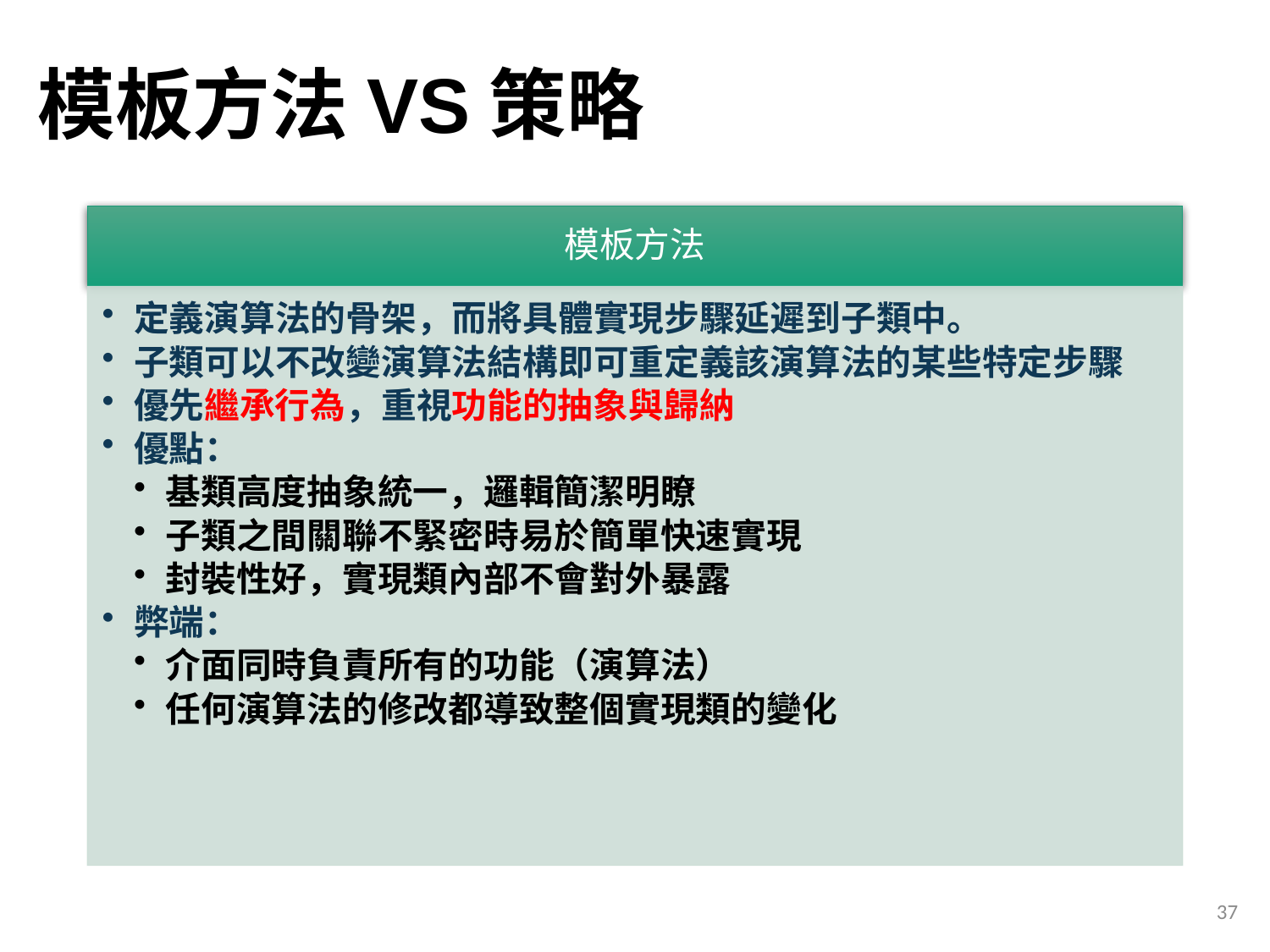

# 模板方法VS策略
模板方法
定義演算法的骨架，而將具體實現步驟延遲到子類中。
子類可以不改變演算法結構即可重定義該演算法的某些特定步驟
優先繼承行為，重視功能的抽象與歸納
優點：
基類高度抽象統一，邏輯簡潔明瞭
子類之間關聯不緊密時易於簡單快速實現
封裝性好，實現類內部不會對外暴露
弊端：
介面同時負責所有的功能（演算法）
任何演算法的修改都導致整個實現類的變化
37